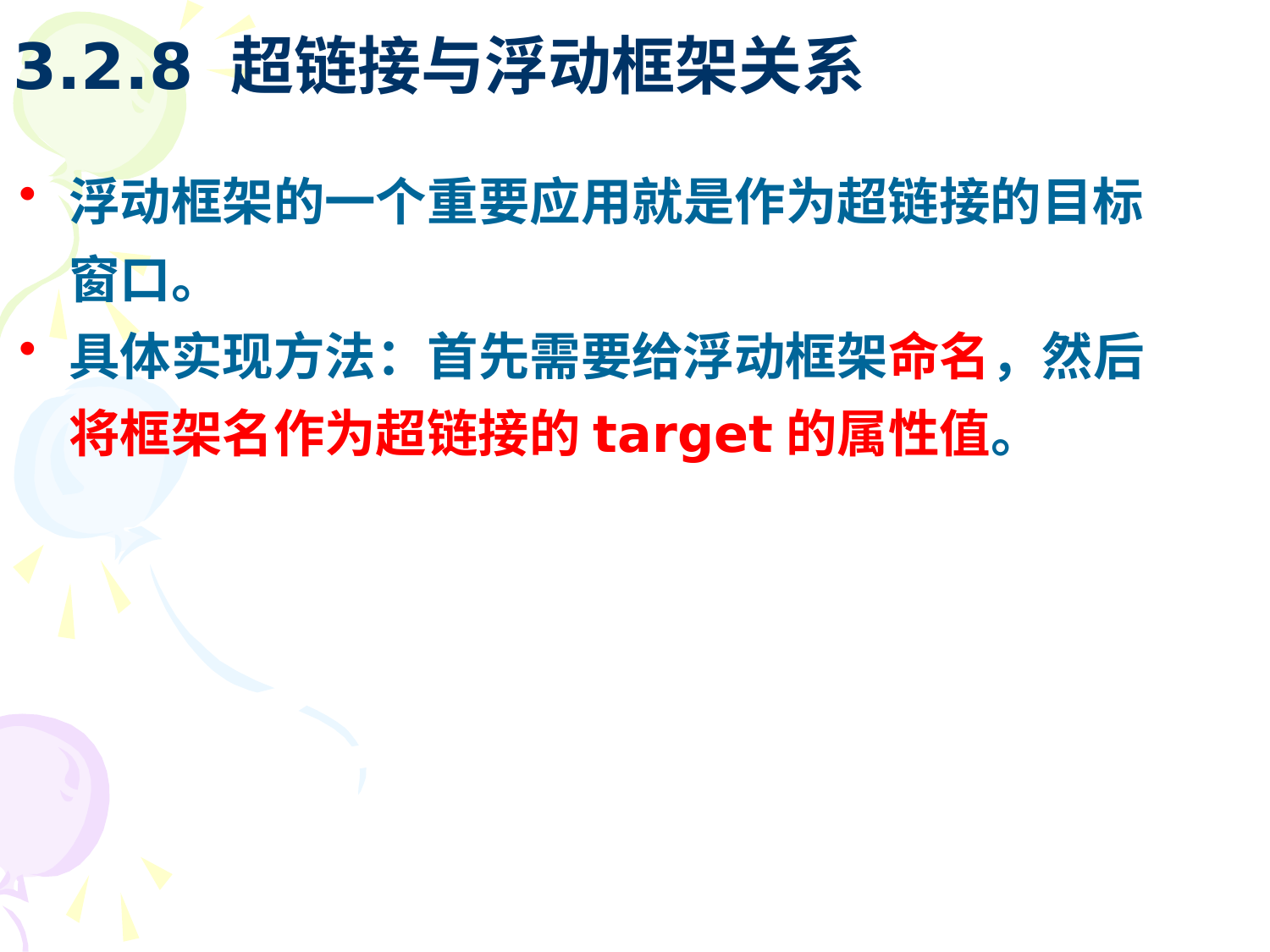

# 3.2.8 超链接与浮动框架关系
浮动框架的一个重要应用就是作为超链接的目标窗口。
具体实现方法：首先需要给浮动框架命名，然后将框架名作为超链接的target的属性值。